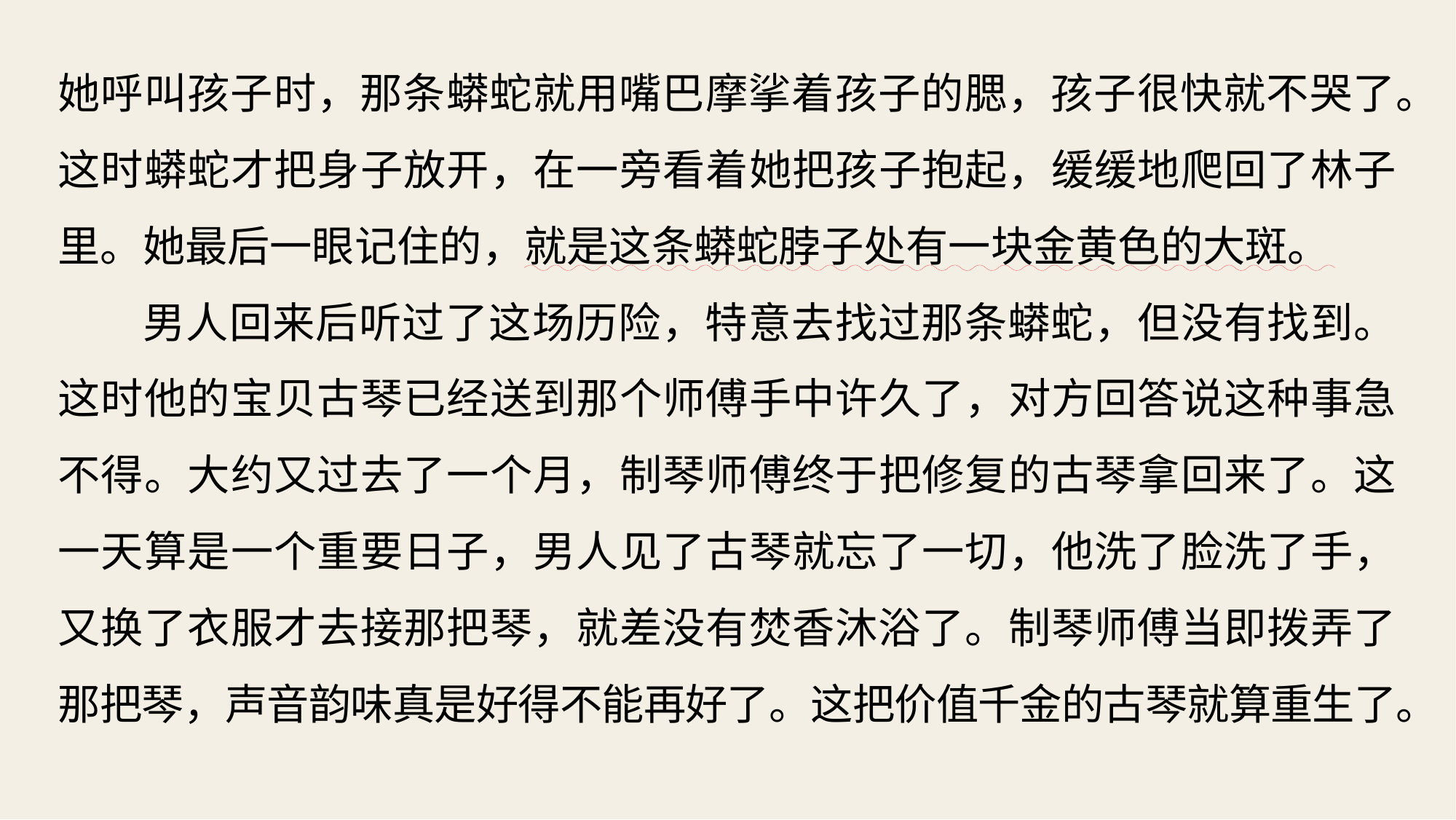

她呼叫孩子时，那条蟒蛇就用嘴巴摩挲着孩子的腮，孩子很快就不哭了。这时蟒蛇才把身子放开，在一旁看着她把孩子抱起，缓缓地爬回了林子里。她最后一眼记住的，就是这条蟒蛇脖子处有一块金黄色的大斑。
男人回来后听过了这场历险，特意去找过那条蟒蛇，但没有找到。这时他的宝贝古琴已经送到那个师傅手中许久了，对方回答说这种事急不得。大约又过去了一个月，制琴师傅终于把修复的古琴拿回来了。这一天算是一个重要日子，男人见了古琴就忘了一切，他洗了脸洗了手，又换了衣服才去接那把琴，就差没有焚香沐浴了。制琴师傅当即拨弄了那把琴，声音韵味真是好得不能再好了。这把价值千金的古琴就算重生了。